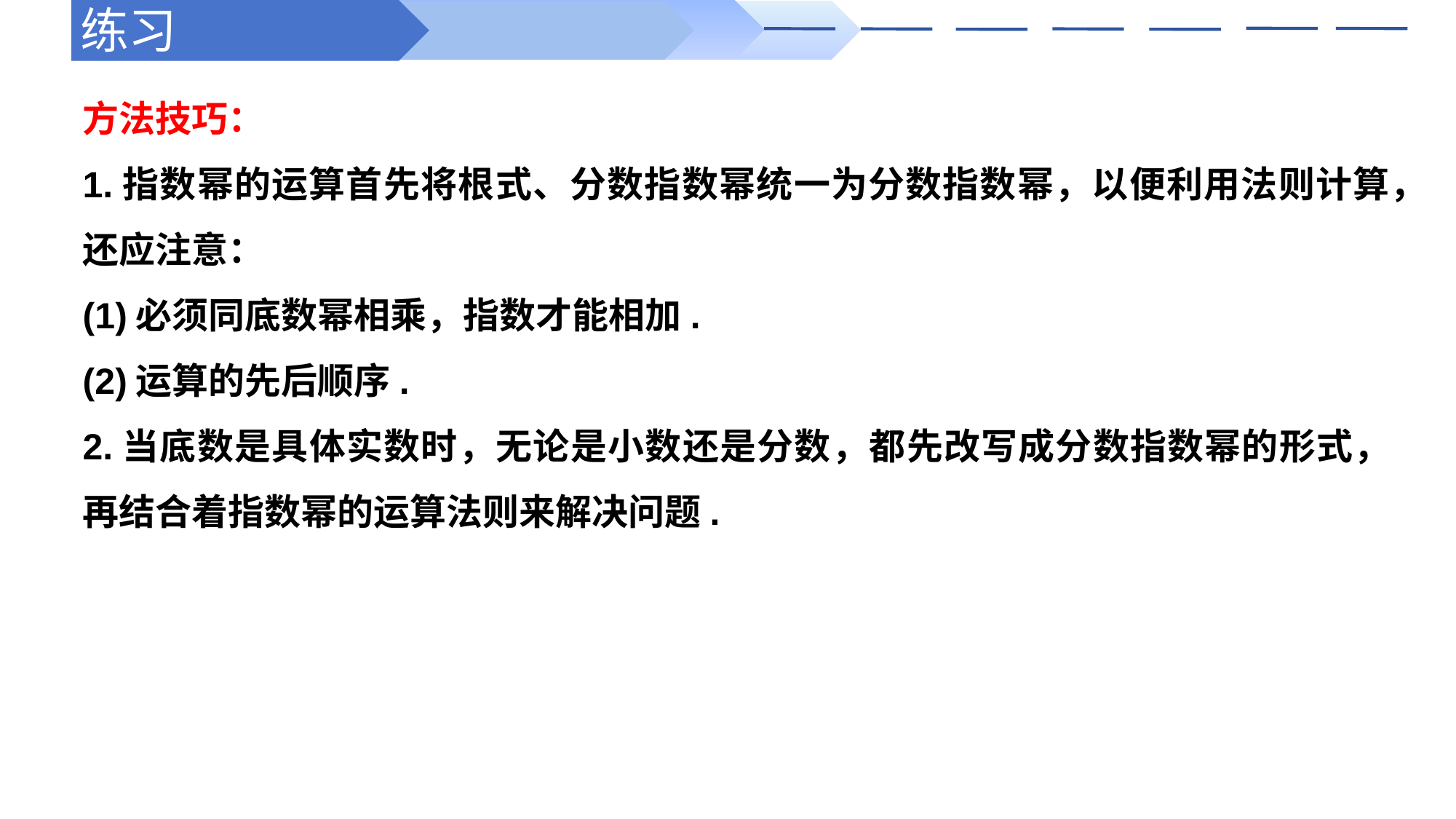

练习

方法技巧：
1.指数幂的运算首先将根式、分数指数幂统一为分数指数幂，以便利用法则计算，还应注意：
(1)必须同底数幂相乘，指数才能相加.
(2)运算的先后顺序.
2.当底数是具体实数时，无论是小数还是分数，都先改写成分数指数幂的形式，再结合着指数幂的运算法则来解决问题.